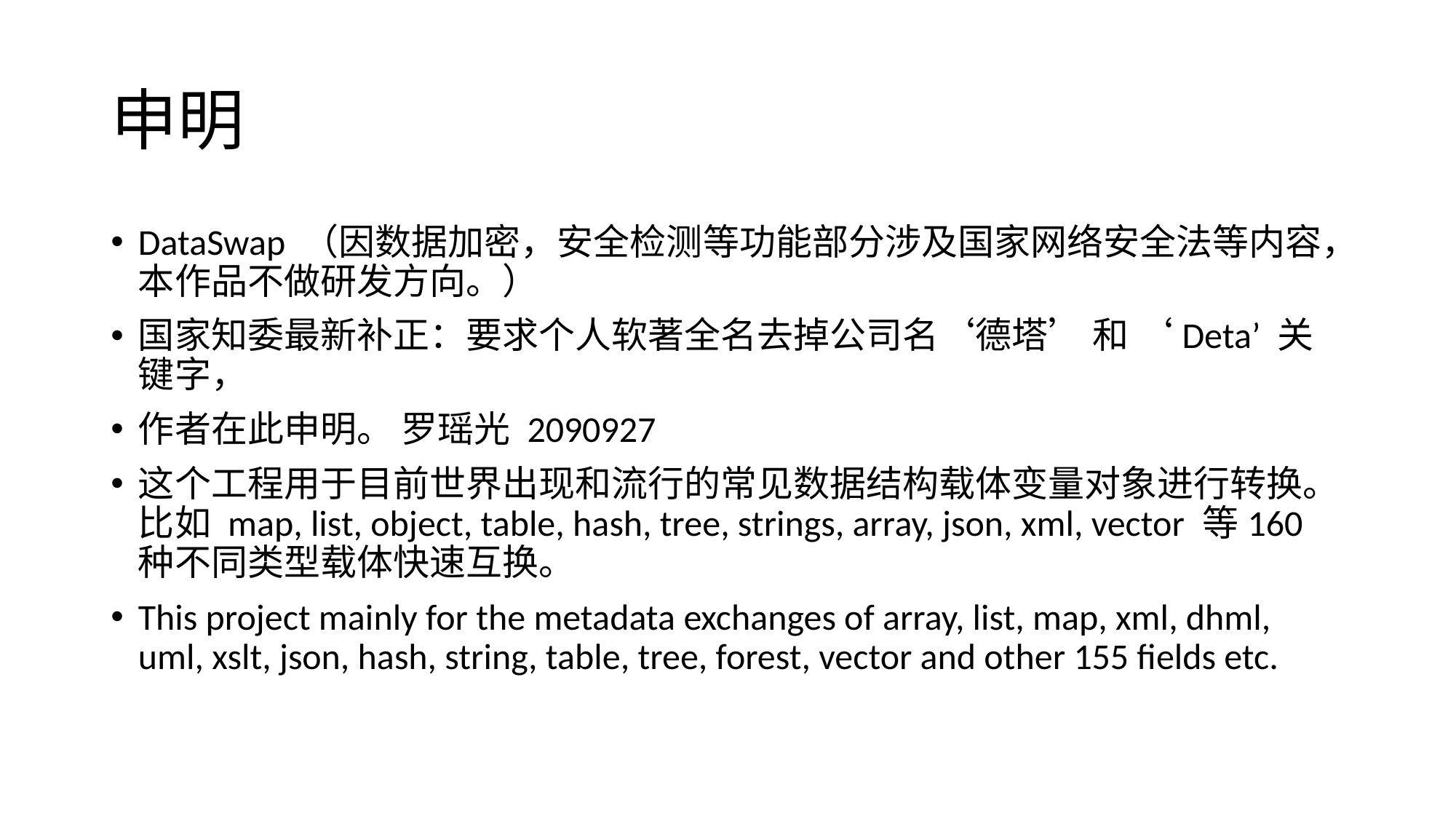

# 申明
DataSwap （因数据加密，安全检测等功能部分涉及国家网络安全法等内容，本作品不做研发方向。）
国家知委最新补正：要求个人软著全名去掉公司名‘德塔’ 和 ‘Deta’ 关键字，
作者在此申明。 罗瑶光 2090927
这个工程用于目前世界出现和流行的常见数据结构载体变量对象进行转换。比如 map, list, object, table, hash, tree, strings, array, json, xml, vector 等160种不同类型载体快速互换。
This project mainly for the metadata exchanges of array, list, map, xml, dhml, uml, xslt, json, hash, string, table, tree, forest, vector and other 155 fields etc.